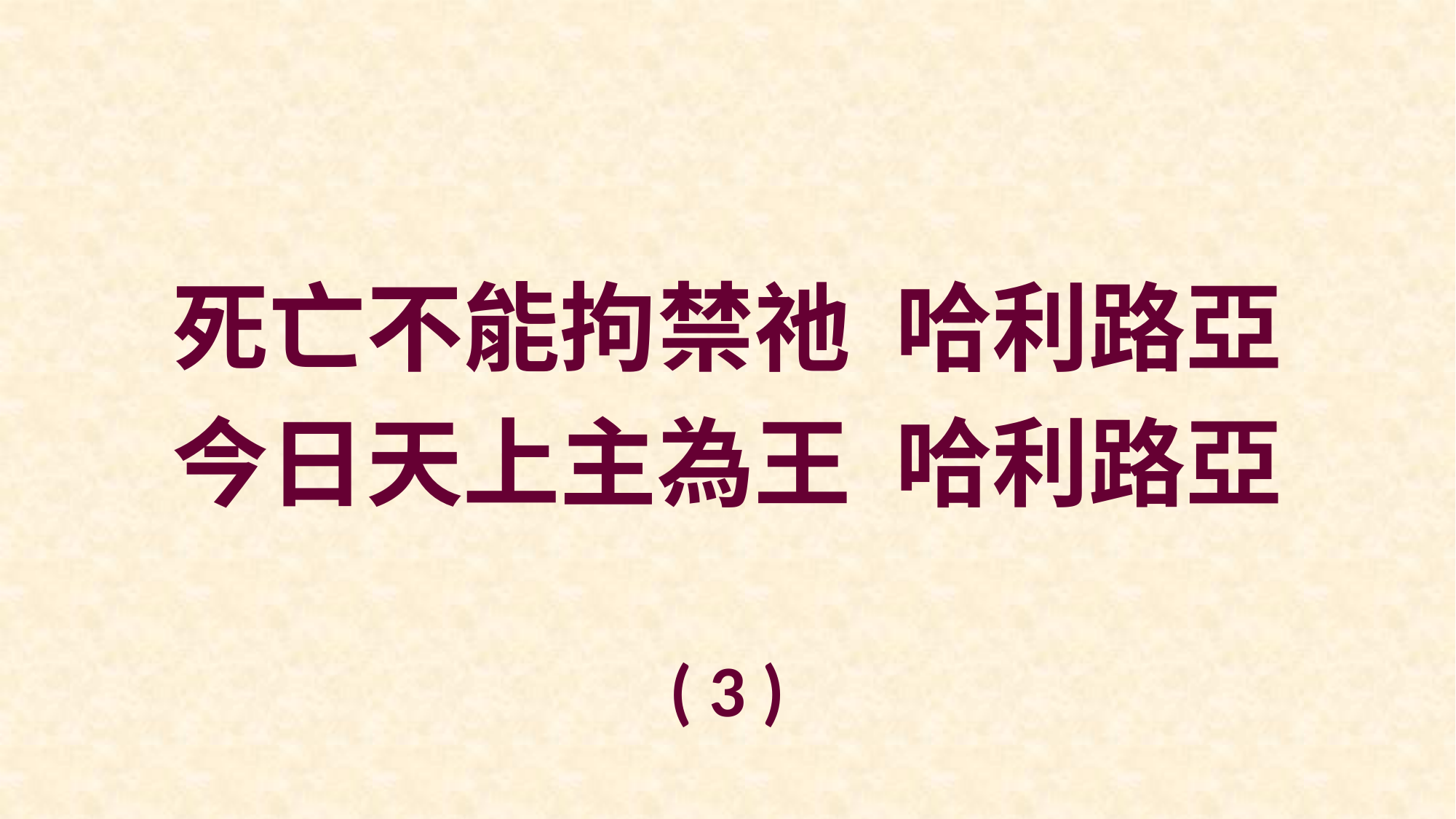

死亡不能拘禁祂  哈利路亞
今日天上主為王  哈利路亞
( 3 )